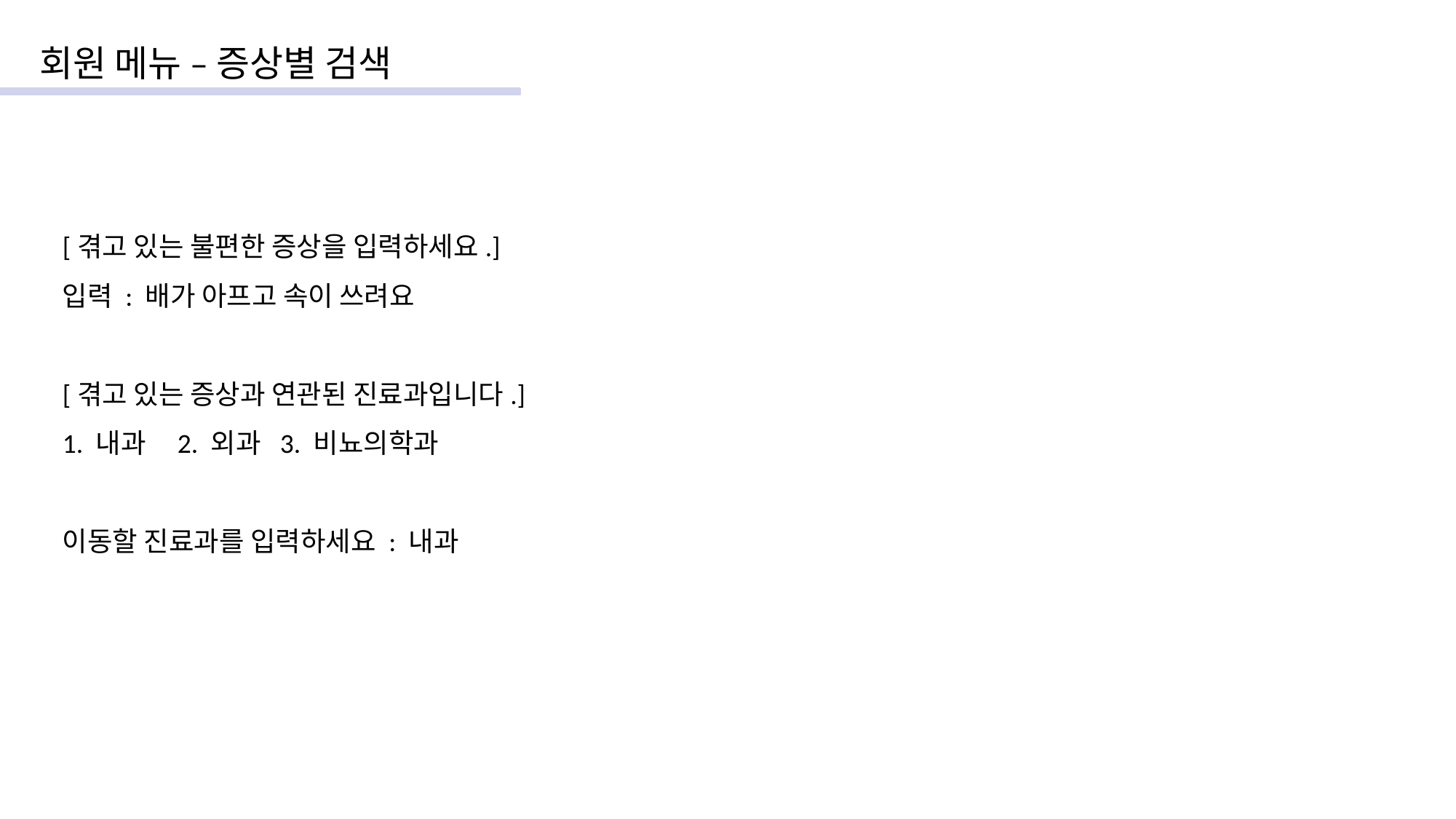

회원 메뉴 – 증상별 검색

[겪고 있는 불편한 증상을 입력하세요.]
입력 : 배가 아프고 속이 쓰려요

[겪고 있는 증상과 연관된 진료과입니다.]
1. 내과    2. 외과  3. 비뇨의학과

이동할 진료과를 입력하세요 : 내과